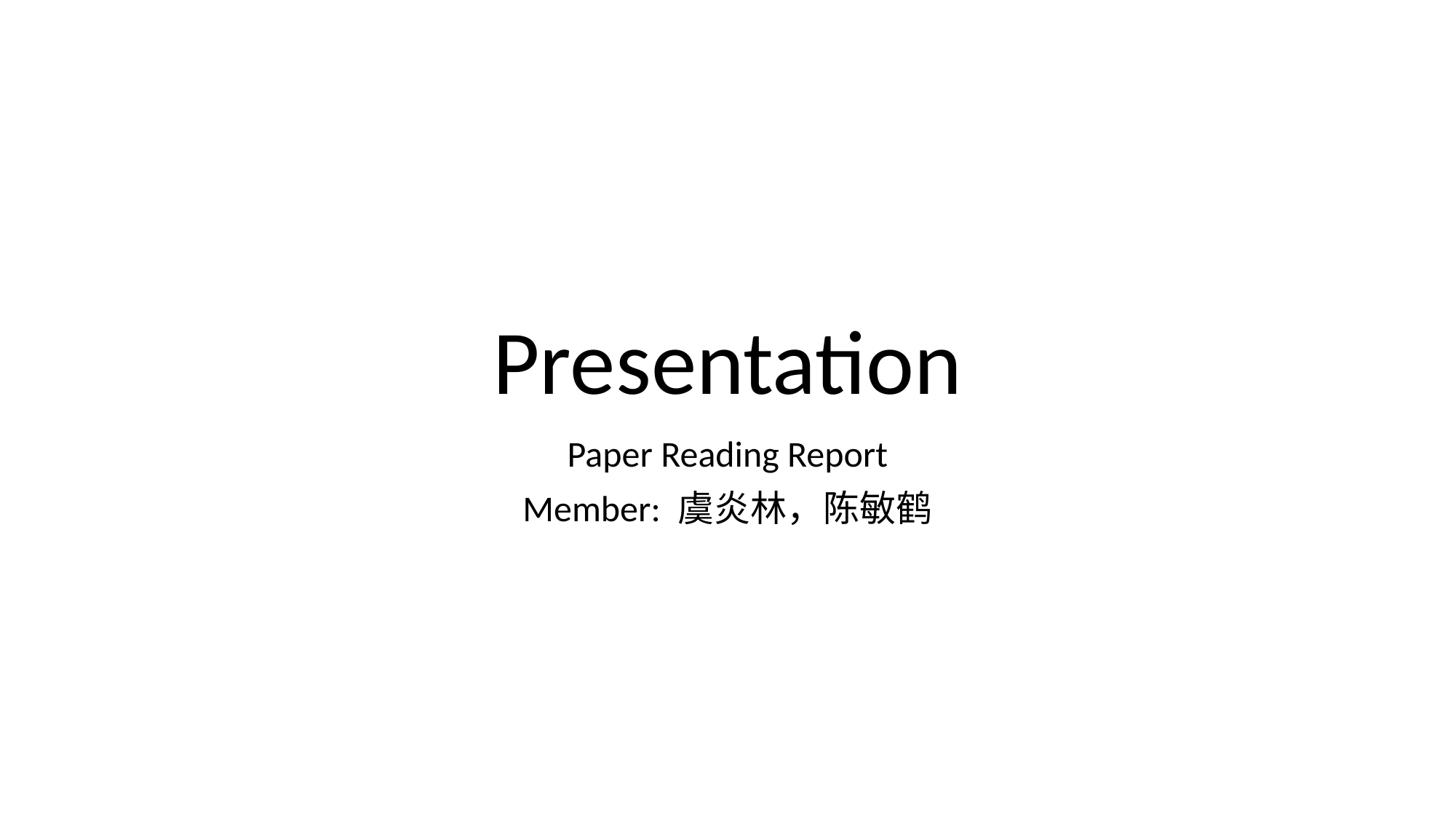

# Presentation
Paper Reading Report
Member: 虞炎林，陈敏鹤